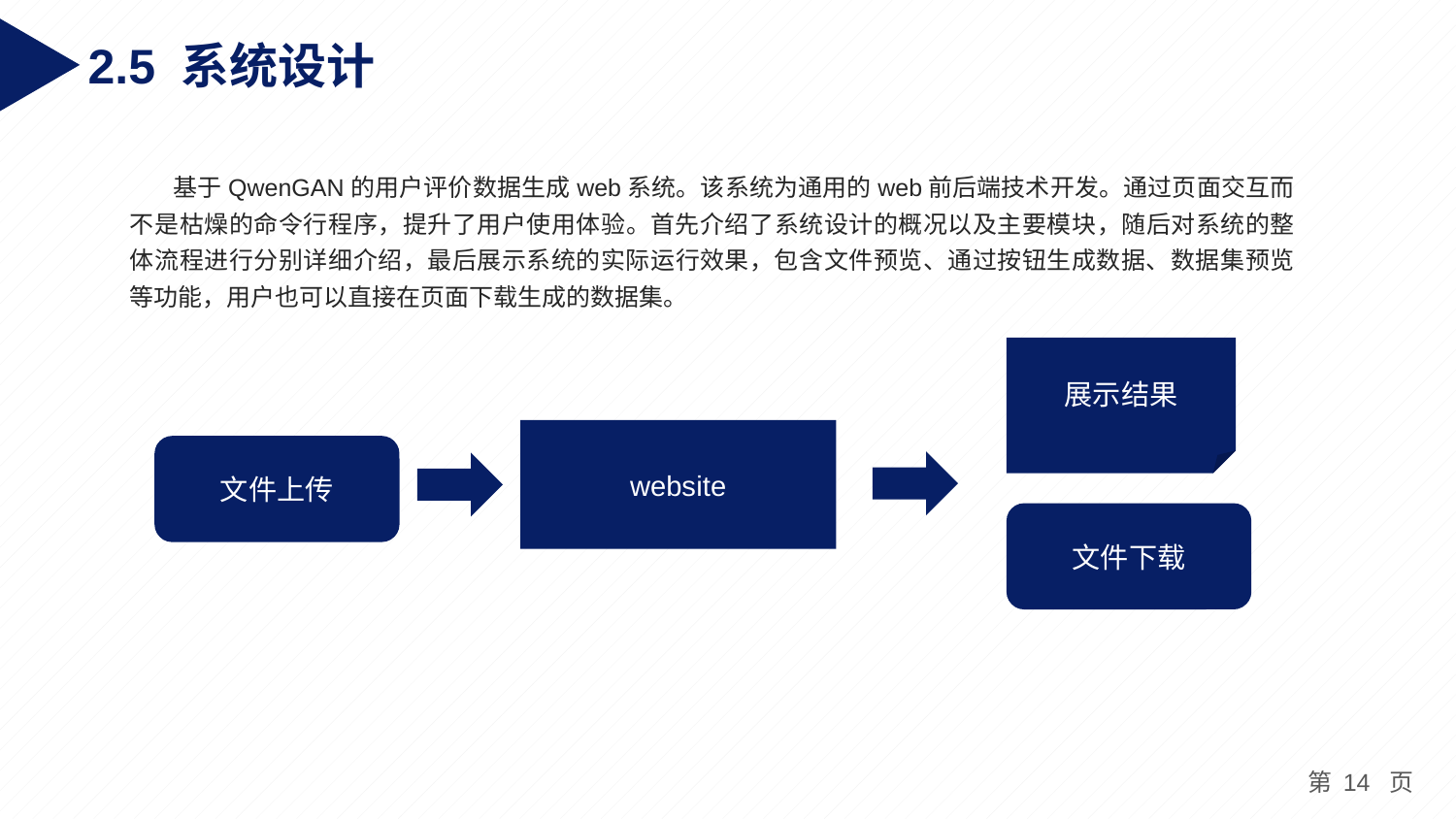

2.5 系统设计
基于QwenGAN的用户评价数据生成web系统。该系统为通用的web前后端技术开发。通过页面交互而不是枯燥的命令行程序，提升了用户使用体验。首先介绍了系统设计的概况以及主要模块，随后对系统的整体流程进行分别详细介绍，最后展示系统的实际运行效果，包含文件预览、通过按钮生成数据、数据集预览等功能，用户也可以直接在页面下载生成的数据集。
展示结果
website
文件上传

文件下载